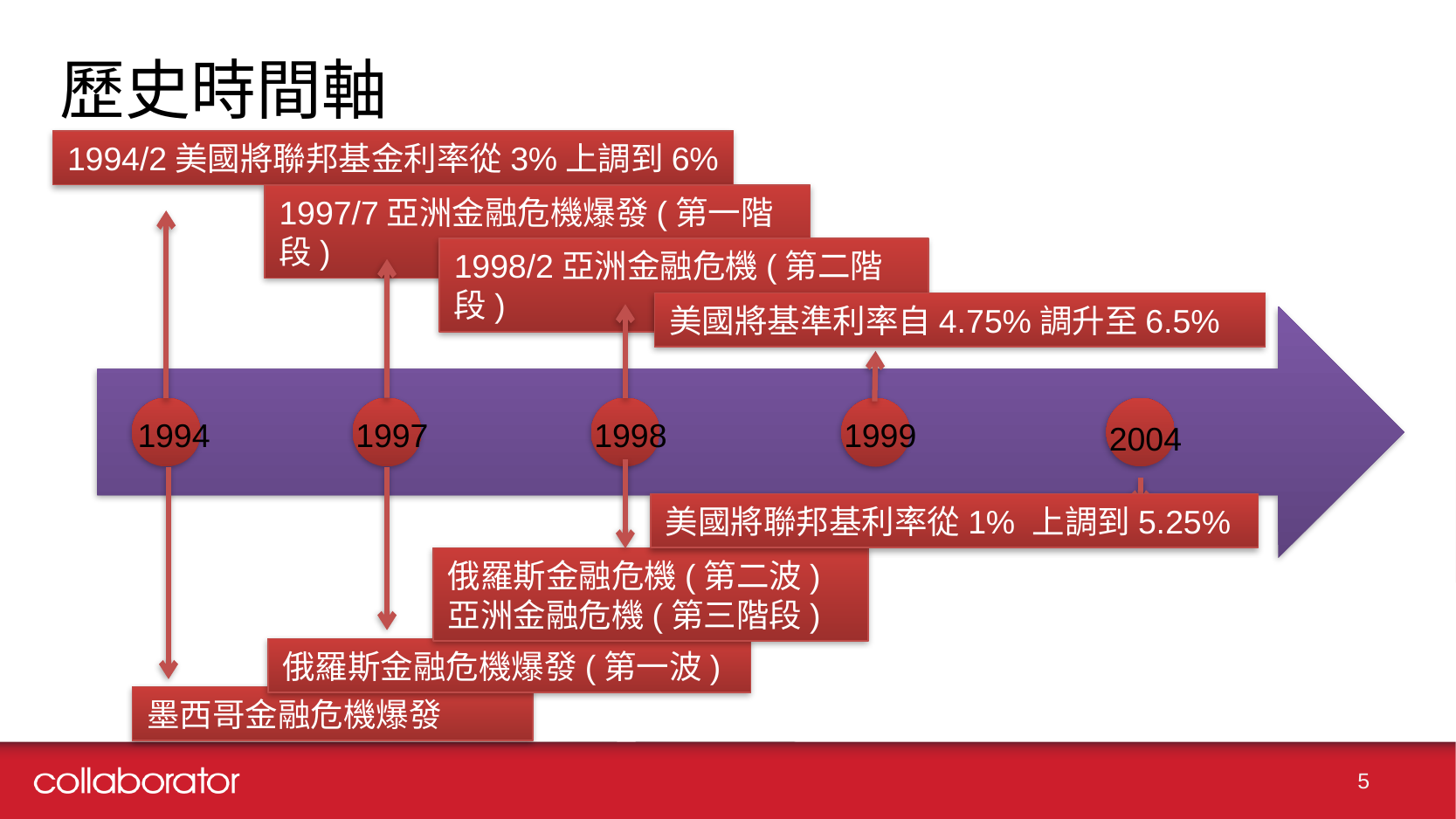

# 歷史時間軸
1994/2美國將聯邦基金利率從3%上調到6%
1997/7亞洲金融危機爆發(第一階段)
1998/2亞洲金融危機(第二階段)
美國將基準利率自4.75%調升至6.5%

1994
1999
1997
1998
2004
美國將聯邦基利率從1% 上調到5.25%
俄羅斯金融危機(第二波)
亞洲金融危機(第三階段)
俄羅斯金融危機爆發(第一波)
墨西哥金融危機爆發
5